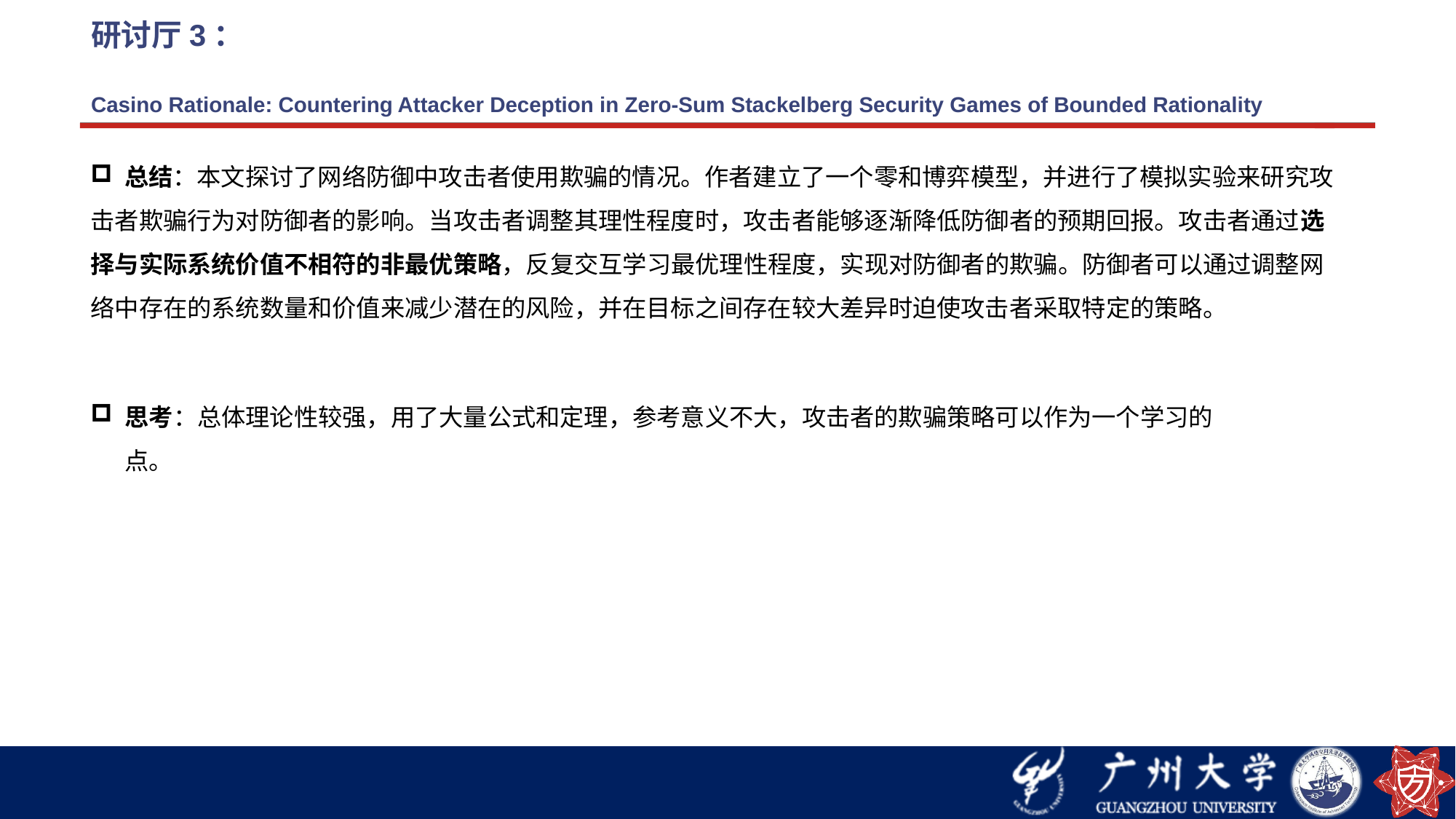

研讨厅3：
# Casino Rationale: Countering Attacker Deception in Zero-Sum Stackelberg Security Games of Bounded Rationality
 总结：本文探讨了网络防御中攻击者使用欺骗的情况。作者建立了一个零和博弈模型，并进行了模拟实验来研究攻击者欺骗行为对防御者的影响。当攻击者调整其理性程度时，攻击者能够逐渐降低防御者的预期回报。攻击者通过选择与实际系统价值不相符的非最优策略，反复交互学习最优理性程度，实现对防御者的欺骗。防御者可以通过调整网络中存在的系统数量和价值来减少潜在的风险，并在目标之间存在较大差异时迫使攻击者采取特定的策略。
思考：总体理论性较强，用了大量公式和定理，参考意义不大，攻击者的欺骗策略可以作为一个学习的点。
3